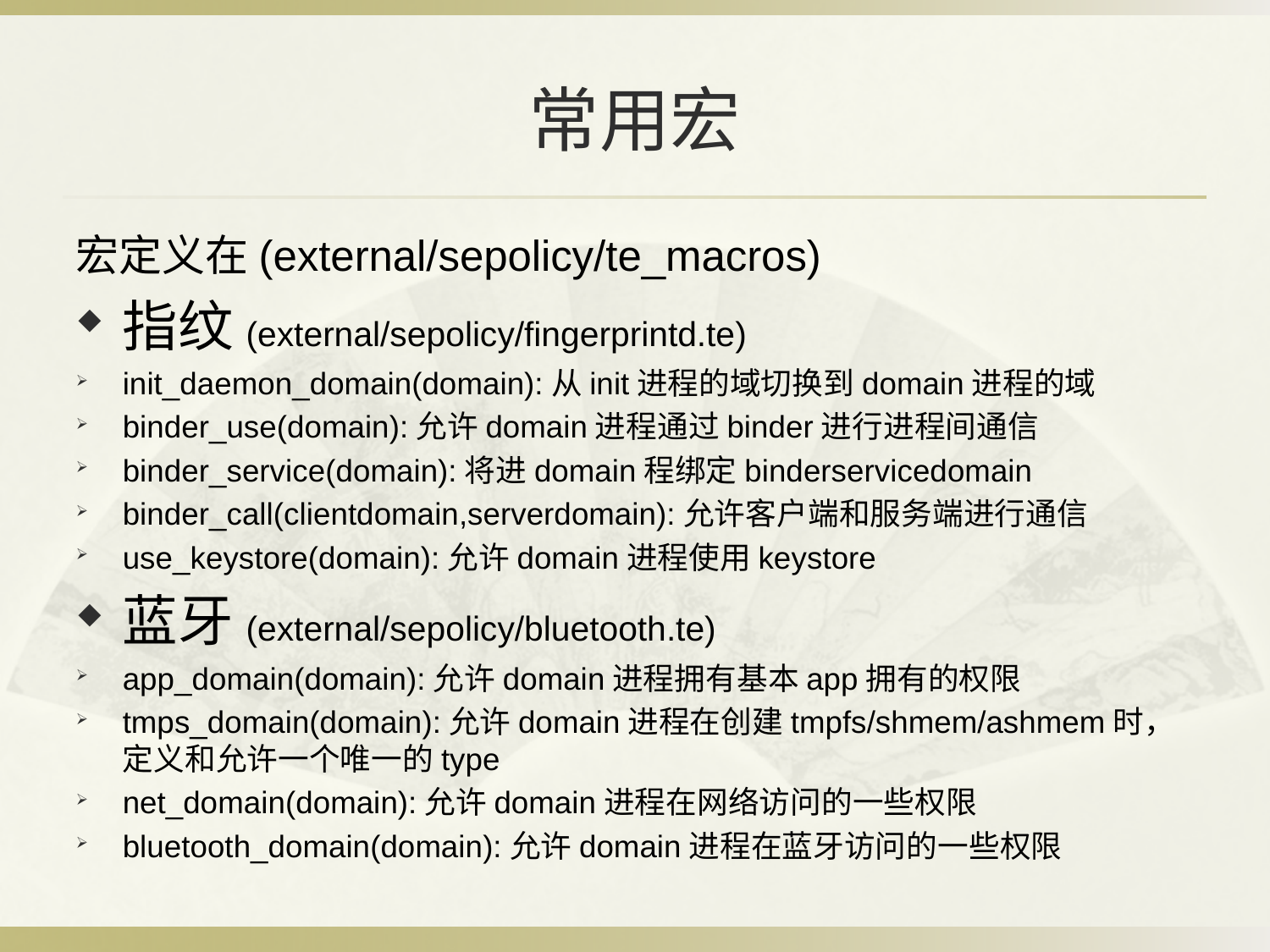

# 常用宏
宏定义在(external/sepolicy/te_macros)
指纹(external/sepolicy/fingerprintd.te)
init_daemon_domain(domain):从init进程的域切换到domain进程的域
binder_use(domain):允许domain进程通过binder进行进程间通信
binder_service(domain):将进domain程绑定binderservicedomain
binder_call(clientdomain,serverdomain):允许客户端和服务端进行通信
use_keystore(domain):允许domain进程使用keystore
蓝牙(external/sepolicy/bluetooth.te)
app_domain(domain):允许domain进程拥有基本app拥有的权限
tmps_domain(domain):允许domain进程在创建tmpfs/shmem/ashmem时，定义和允许一个唯一的type
net_domain(domain):允许domain进程在网络访问的一些权限
bluetooth_domain(domain):允许domain进程在蓝牙访问的一些权限